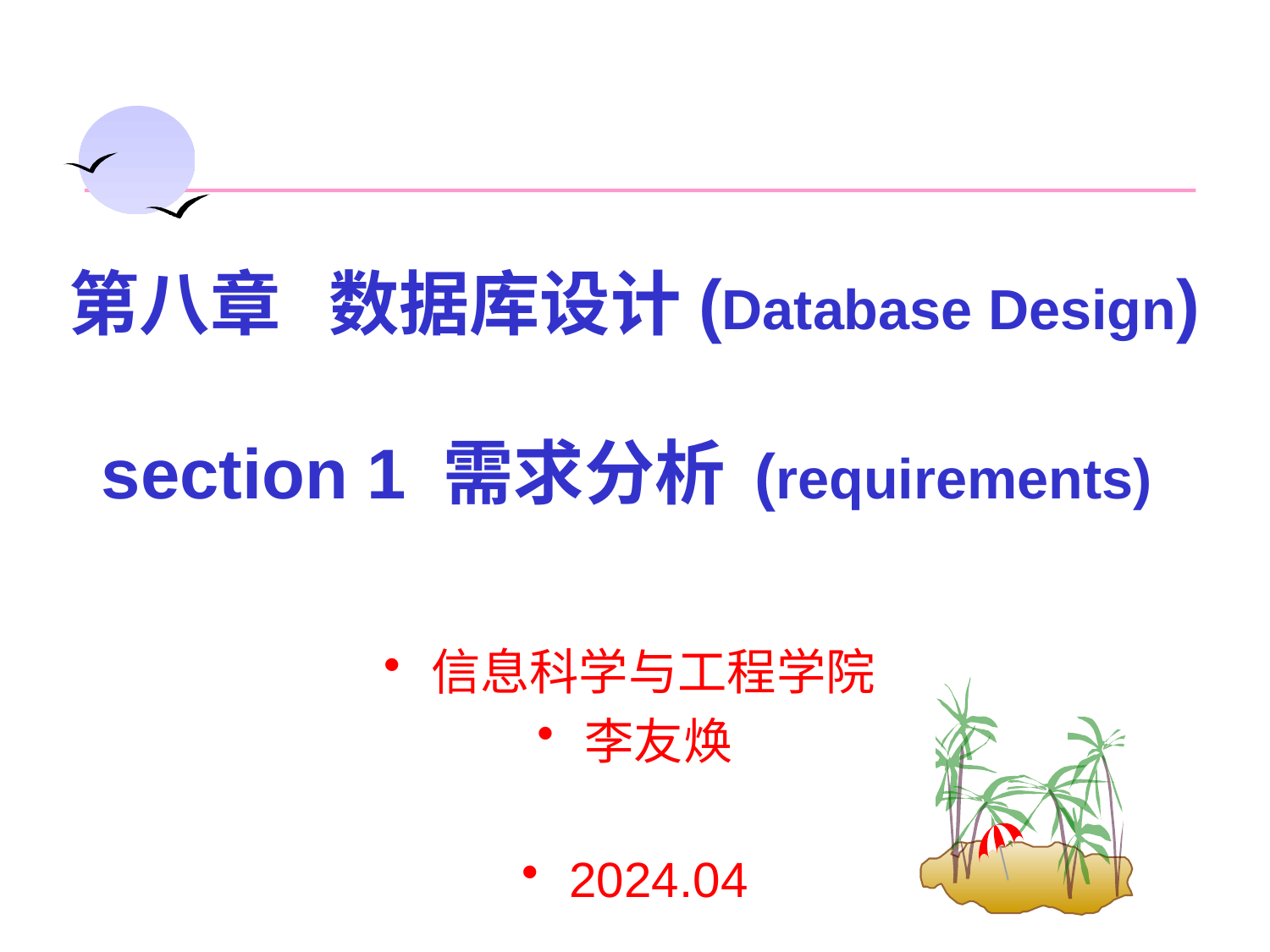

# 第八章   数据库设计(Database Design) section 1 需求分析 (requirements)
信息科学与工程学院
李友焕

2024.04